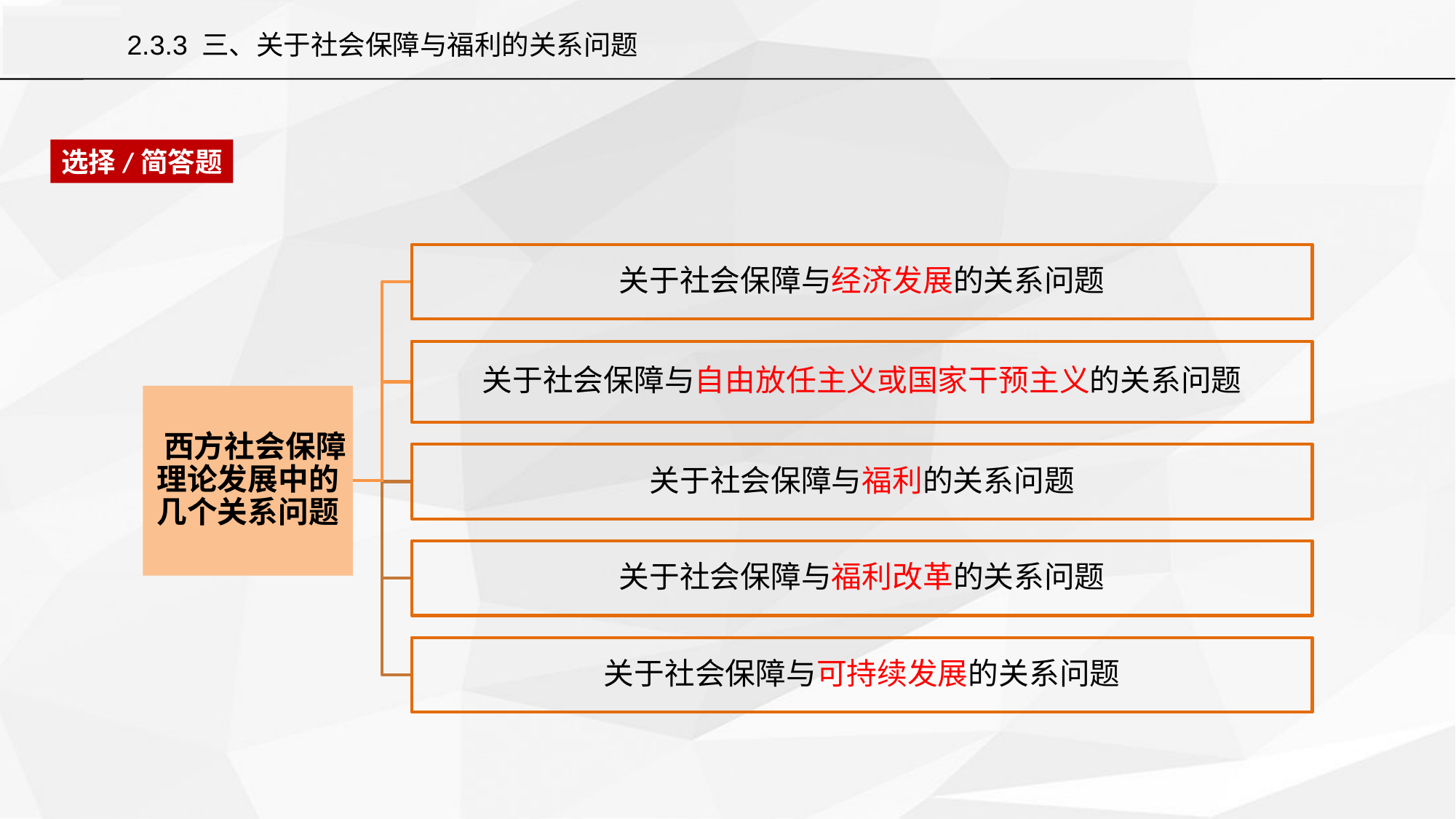

2.3.3 三、关于社会保障与福利的关系问题
选择/简答题

 西方社会保障理论发展中的几个关系问题
关于社会保障与经济发展的关系问题
关于社会保障与自由放任主义或国家干预主义的关系问题
关于社会保障与福利的关系问题
关于社会保障与福利改革的关系问题
关于社会保障与可持续发展的关系问题